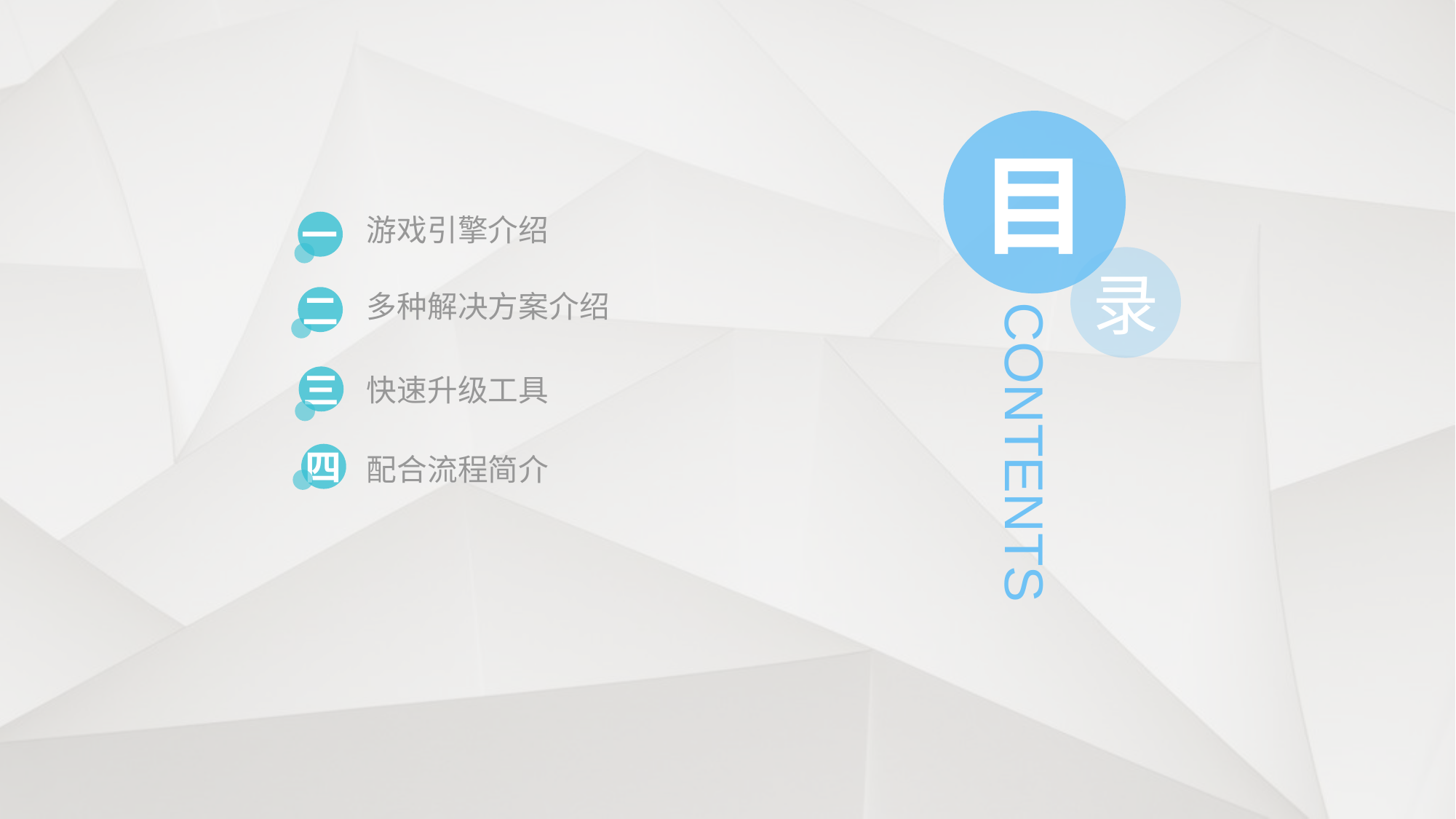

目
游戏引擎介绍
一

录
多种解决方案介绍
二
CONTENTS

快速升级工具
三

配合流程简介
四